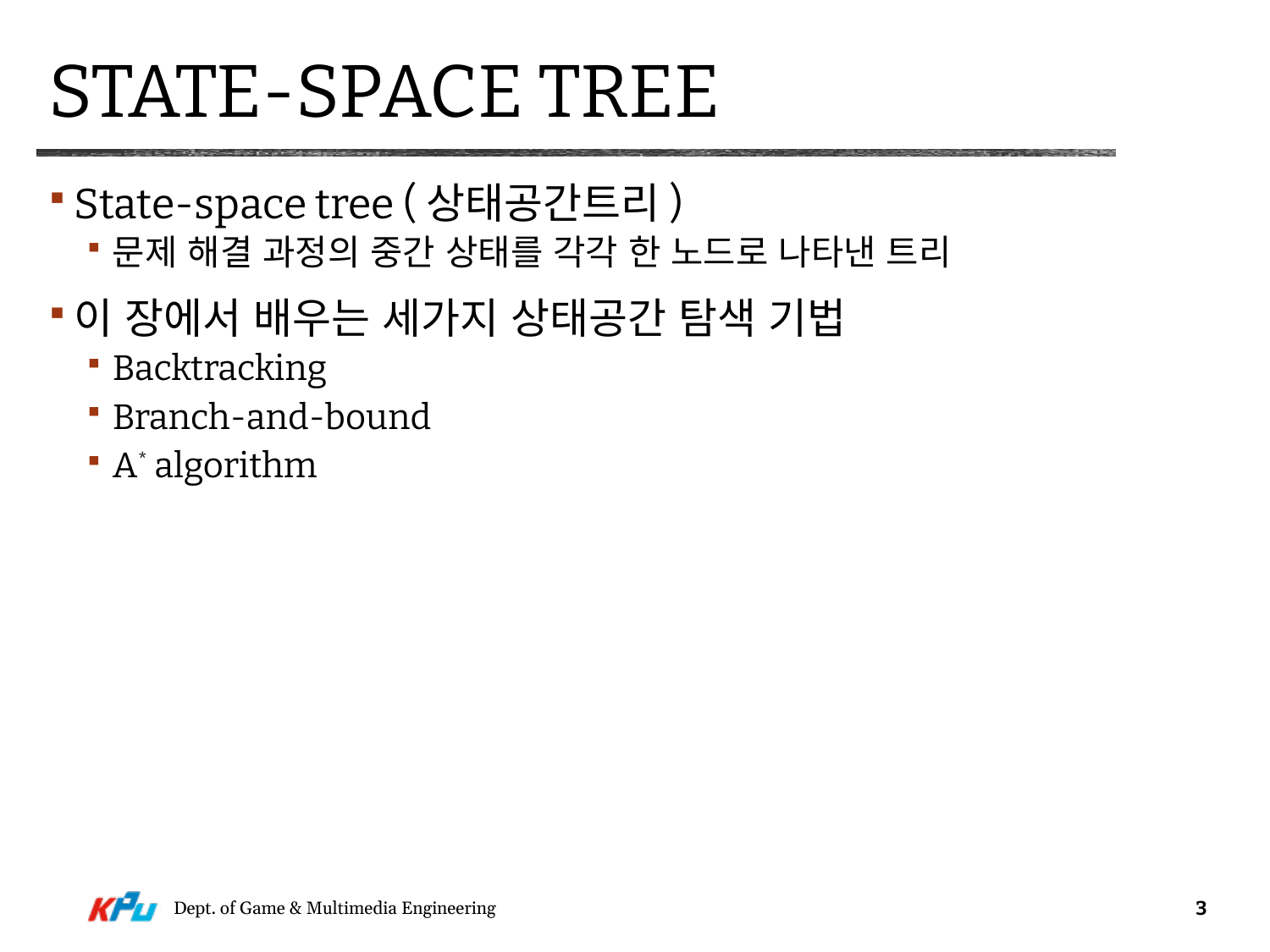

# State-Space Tree
State-space tree (상태공간트리)
문제 해결 과정의 중간 상태를 각각 한 노드로 나타낸 트리
이 장에서 배우는 세가지 상태공간 탐색 기법
Backtracking
Branch-and-bound
A* algorithm
Dept. of Game & Multimedia Engineering
3